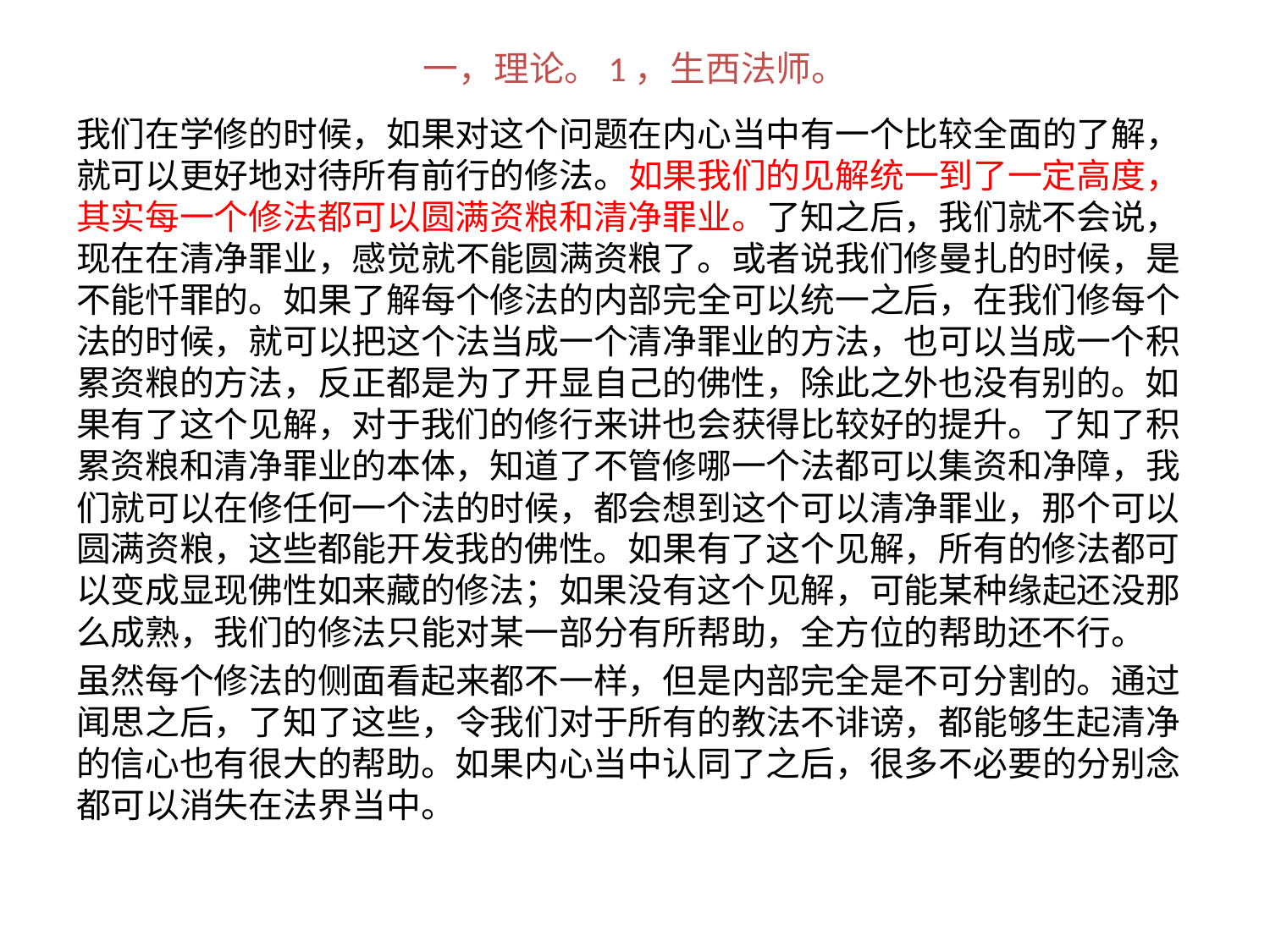

# 一，理论。1，生西法师。
我们在学修的时候，如果对这个问题在内心当中有一个比较全面的了解，就可以更好地对待所有前行的修法。如果我们的见解统一到了一定高度，其实每一个修法都可以圆满资粮和清净罪业。了知之后，我们就不会说，现在在清净罪业，感觉就不能圆满资粮了。或者说我们修曼扎的时候，是不能忏罪的。如果了解每个修法的内部完全可以统一之后，在我们修每个法的时候，就可以把这个法当成一个清净罪业的方法，也可以当成一个积累资粮的方法，反正都是为了开显自己的佛性，除此之外也没有别的。如果有了这个见解，对于我们的修行来讲也会获得比较好的提升。了知了积累资粮和清净罪业的本体，知道了不管修哪一个法都可以集资和净障，我们就可以在修任何一个法的时候，都会想到这个可以清净罪业，那个可以圆满资粮，这些都能开发我的佛性。如果有了这个见解，所有的修法都可以变成显现佛性如来藏的修法；如果没有这个见解，可能某种缘起还没那么成熟，我们的修法只能对某一部分有所帮助，全方位的帮助还不行。
虽然每个修法的侧面看起来都不一样，但是内部完全是不可分割的。通过闻思之后，了知了这些，令我们对于所有的教法不诽谤，都能够生起清净的信心也有很大的帮助。如果内心当中认同了之后，很多不必要的分别念都可以消失在法界当中。